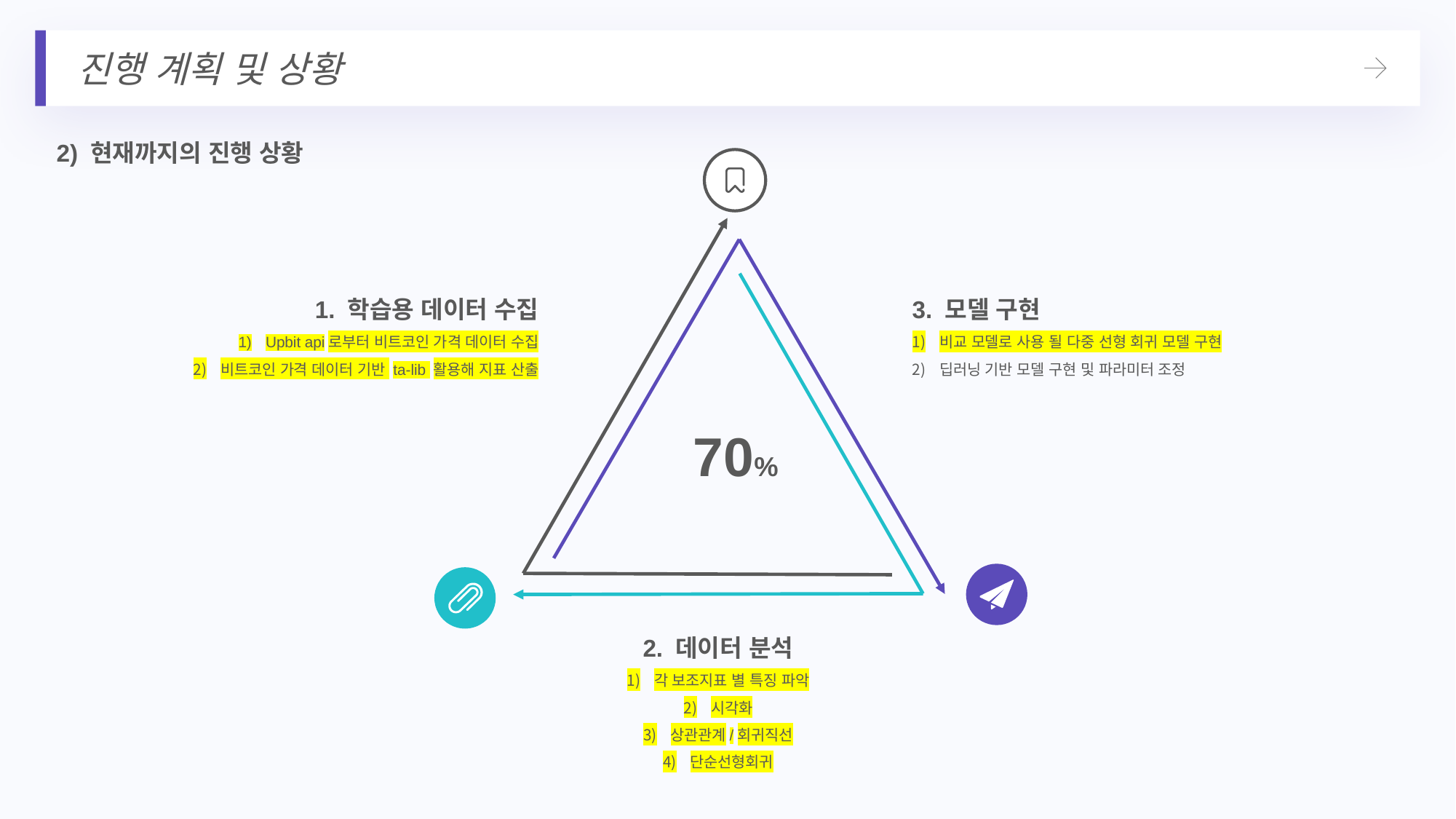

진행 계획 및 상황

2) 현재까지의 진행 상황

1. 학습용 데이터 수집
Upbit api로부터 비트코인 가격 데이터 수집
비트코인 가격 데이터 기반 ta-lib 활용해 지표 산출
3. 모델 구현
비교 모델로 사용 될 다중 선형 회귀 모델 구현
딥러닝 기반 모델 구현 및 파라미터 조정
70%

2. 데이터 분석
각 보조지표 별 특징 파악
시각화
상관관계/회귀직선
단순선형회귀